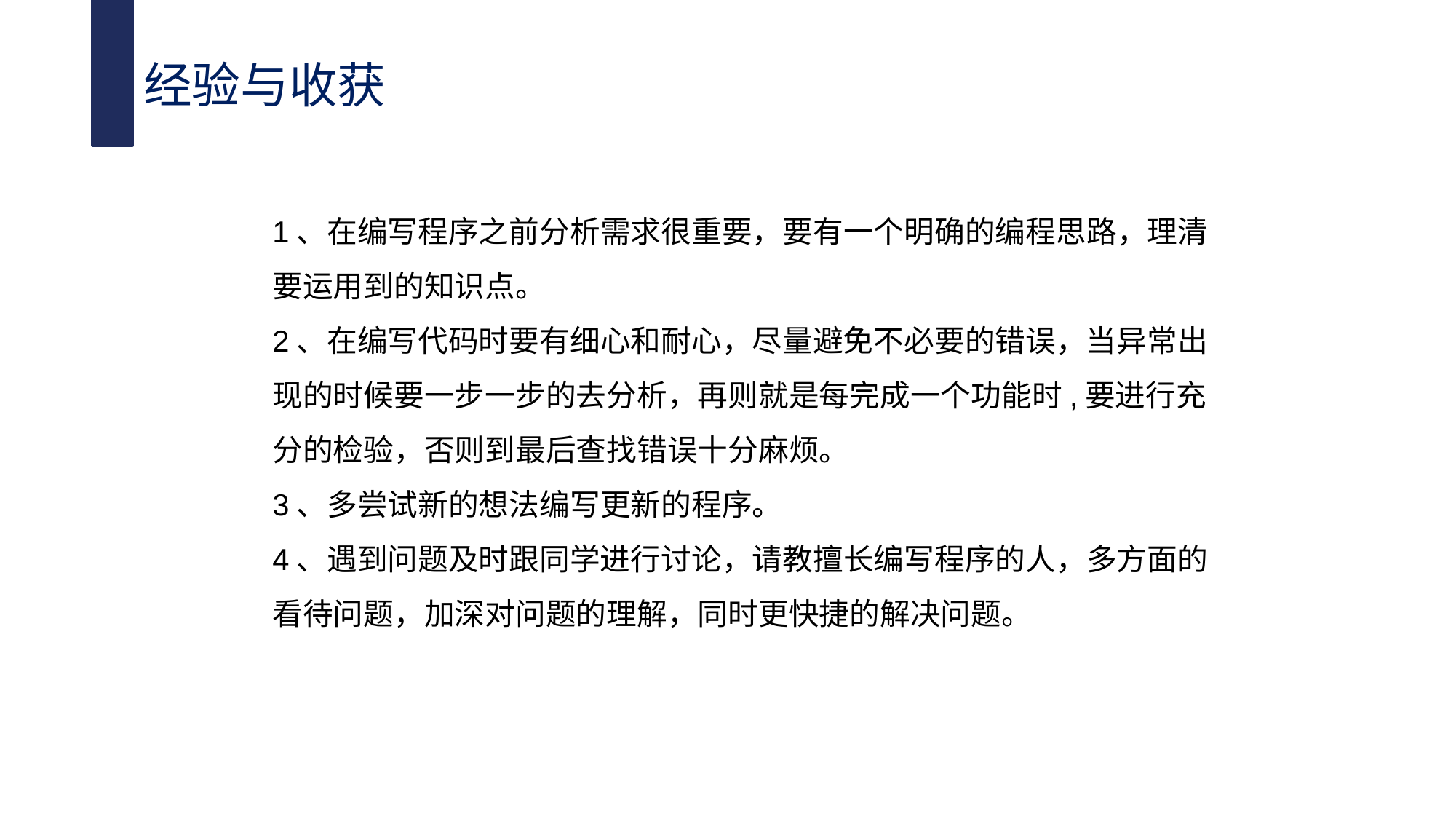

经验与收获
1、在编写程序之前分析需求很重要，要有一个明确的编程思路，理清要运用到的知识点。
2、在编写代码时要有细心和耐心，尽量避免不必要的错误，当异常出现的时候要一步一步的去分析，再则就是每完成一个功能时,要进行充分的检验，否则到最后查找错误十分麻烦。
3、多尝试新的想法编写更新的程序。
4、遇到问题及时跟同学进行讨论，请教擅长编写程序的人，多方面的看待问题，加深对问题的理解，同时更快捷的解决问题。